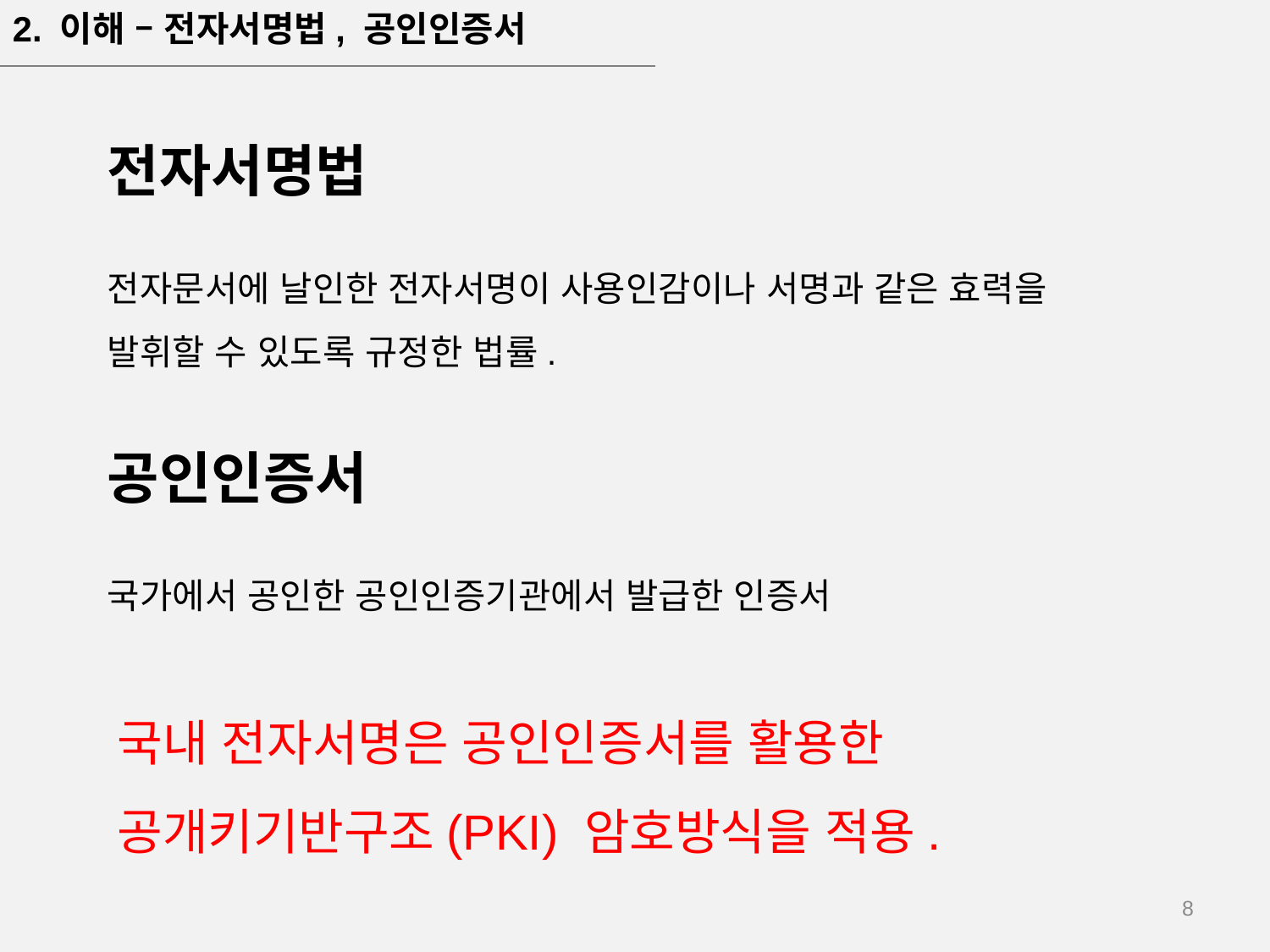

2. 이해 – 전자서명법, 공인인증서
전자서명법

전자문서에 날인한 전자서명이 사용인감이나 서명과 같은 효력을 발휘할 수 있도록 규정한 법률.
공인인증서

국가에서 공인한 공인인증기관에서 발급한 인증서
국내 전자서명은 공인인증서를 활용한 공개키기반구조(PKI) 암호방식을 적용.
8